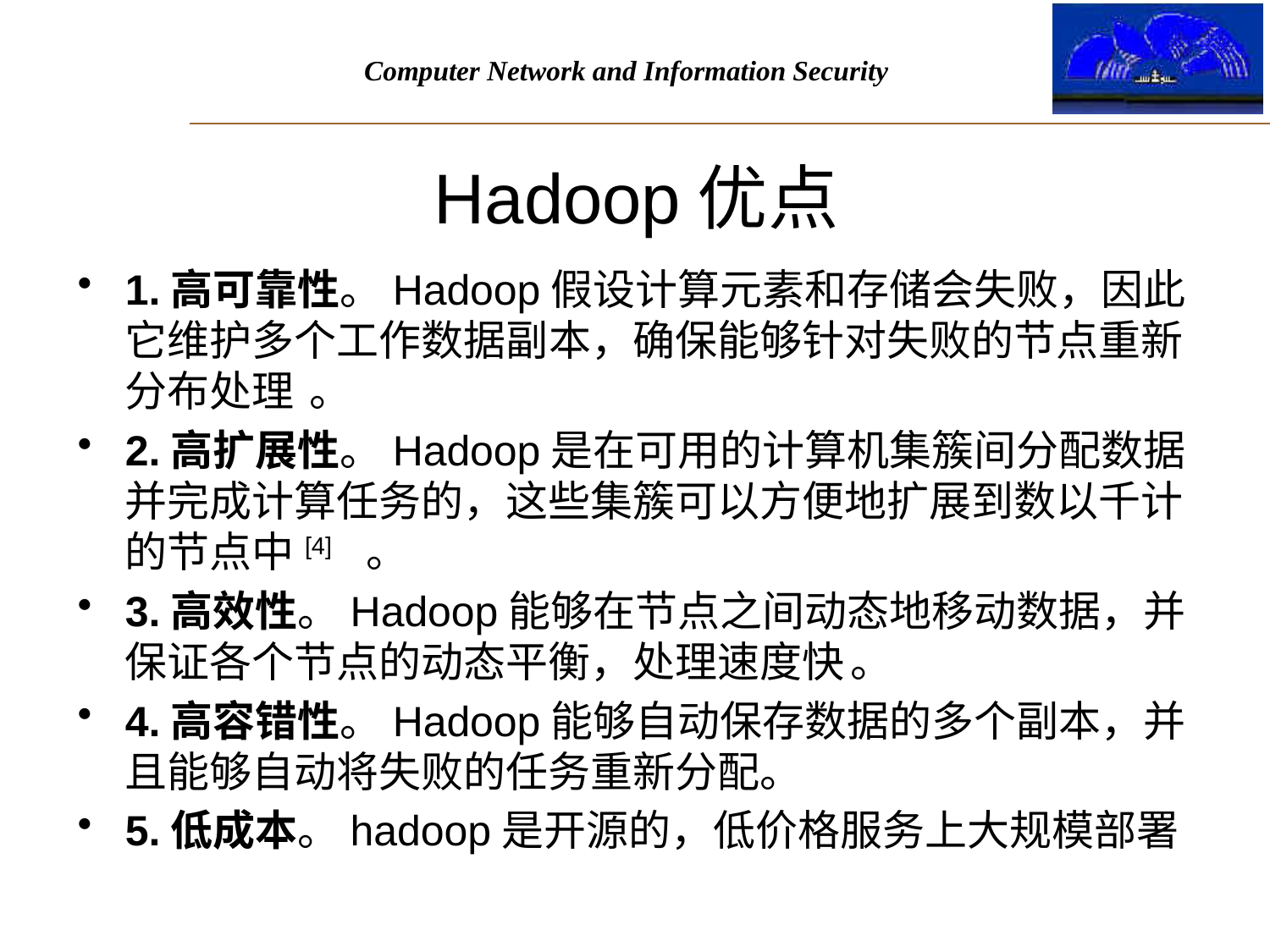

# Hadoop优点
1.高可靠性。Hadoop假设计算元素和存储会失败，因此它维护多个工作数据副本，确保能够针对失败的节点重新分布处理  。
2.高扩展性。Hadoop是在可用的计算机集簇间分配数据并完成计算任务的，这些集簇可以方便地扩展到数以千计的节点中[4]  。
3.高效性。Hadoop能够在节点之间动态地移动数据，并保证各个节点的动态平衡，处理速度快 。
4.高容错性。Hadoop能够自动保存数据的多个副本，并且能够自动将失败的任务重新分配。
5.低成本。hadoop是开源的，低价格服务上大规模部署